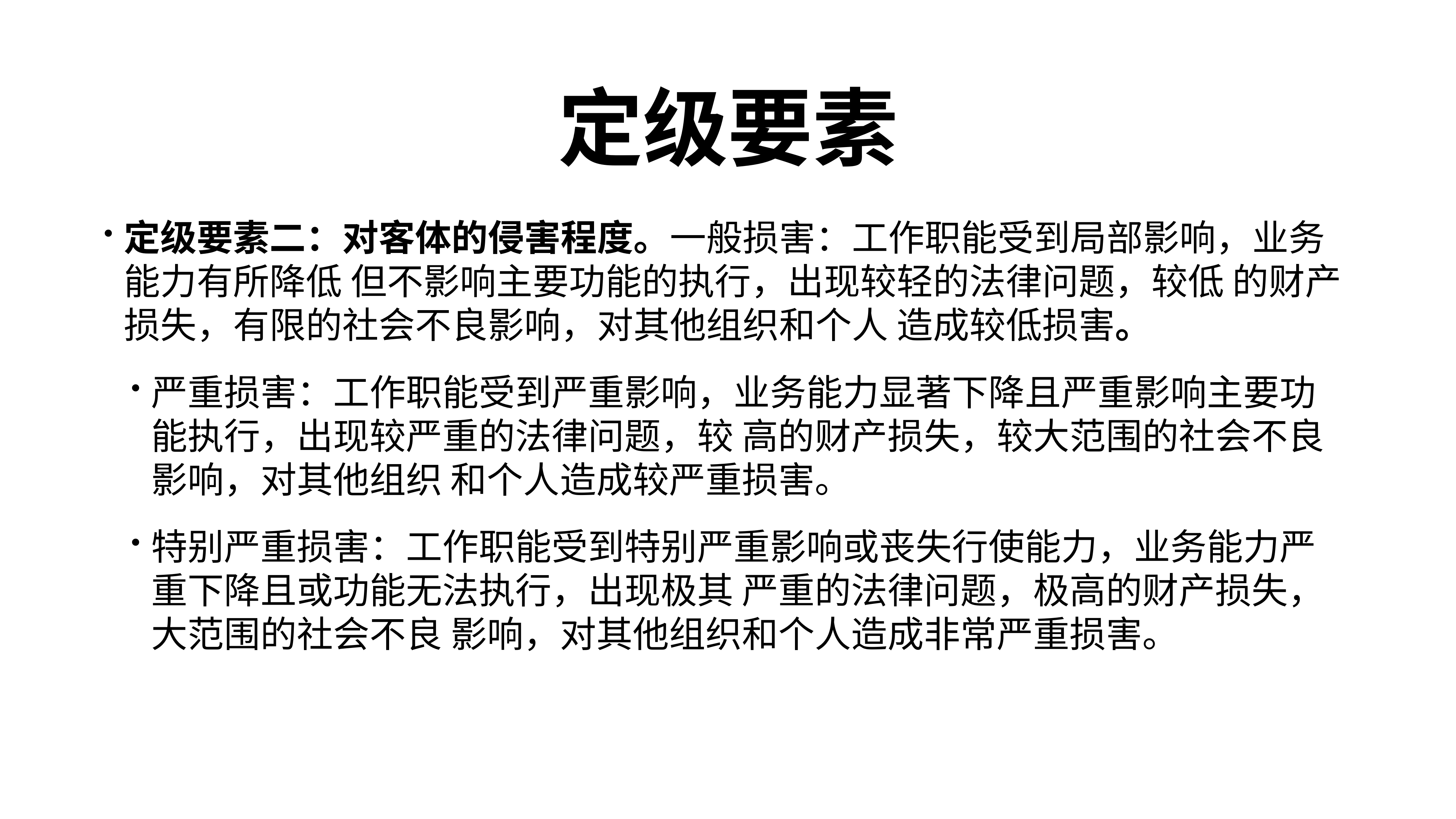

# 定级要素
定级要素二：对客体的侵害程度。一般损害：工作职能受到局部影响，业务能力有所降低 但不影响主要功能的执行，出现较轻的法律问题，较低 的财产损失，有限的社会不良影响，对其他组织和个人 造成较低损害。
严重损害：工作职能受到严重影响，业务能力显著下降且严重影响主要功能执行，出现较严重的法律问题，较 高的财产损失，较大范围的社会不良影响，对其他组织 和个人造成较严重损害。
特别严重损害：工作职能受到特别严重影响或丧失行使能力，业务能力严重下降且或功能无法执行，出现极其 严重的法律问题，极高的财产损失，大范围的社会不良 影响，对其他组织和个人造成非常严重损害。